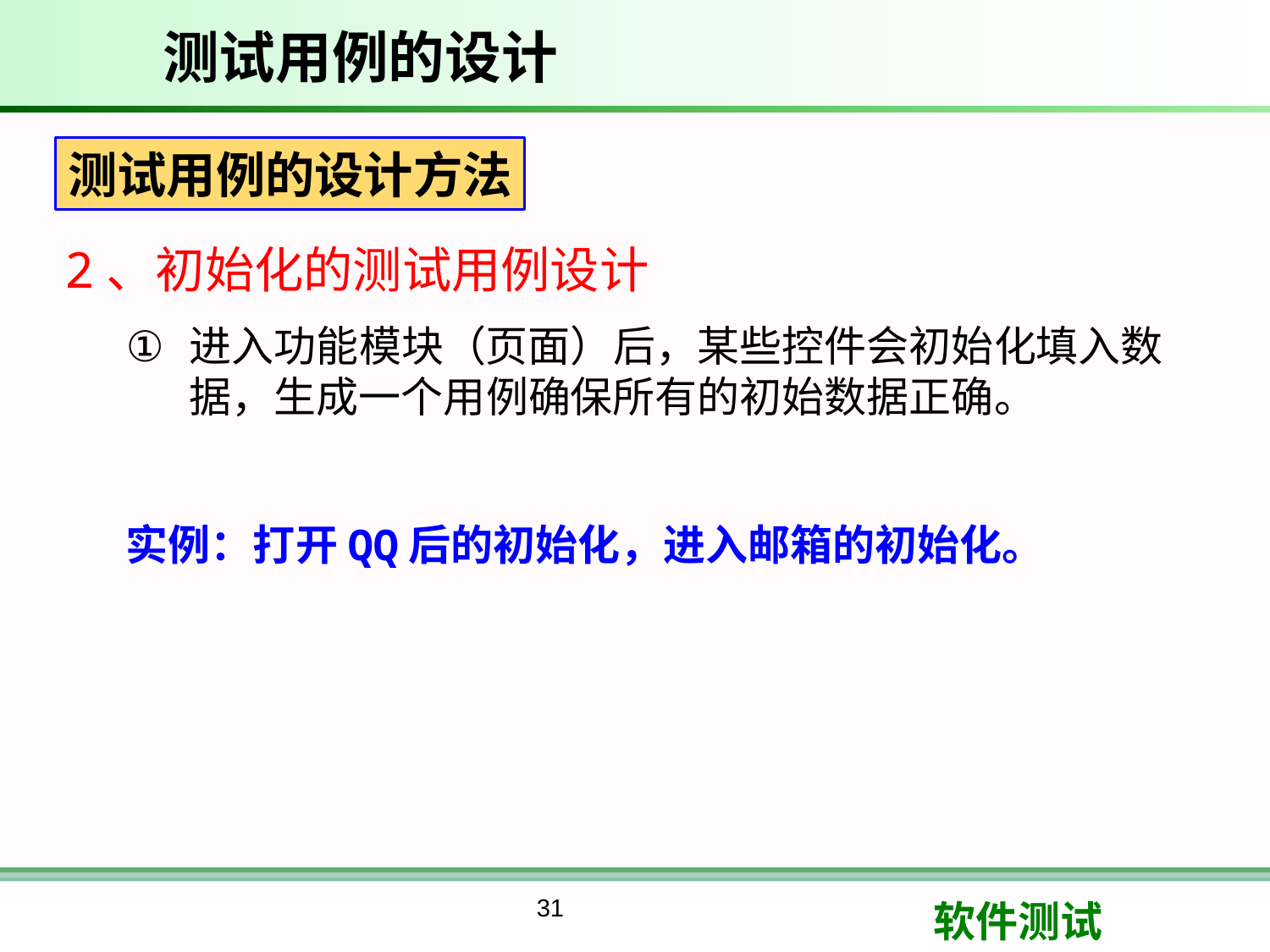

# 测试用例的设计
测试用例的设计方法
2、初始化的测试用例设计
进入功能模块（页面）后，某些控件会初始化填入数据，生成一个用例确保所有的初始数据正确。

实例：打开QQ后的初始化，进入邮箱的初始化。

31